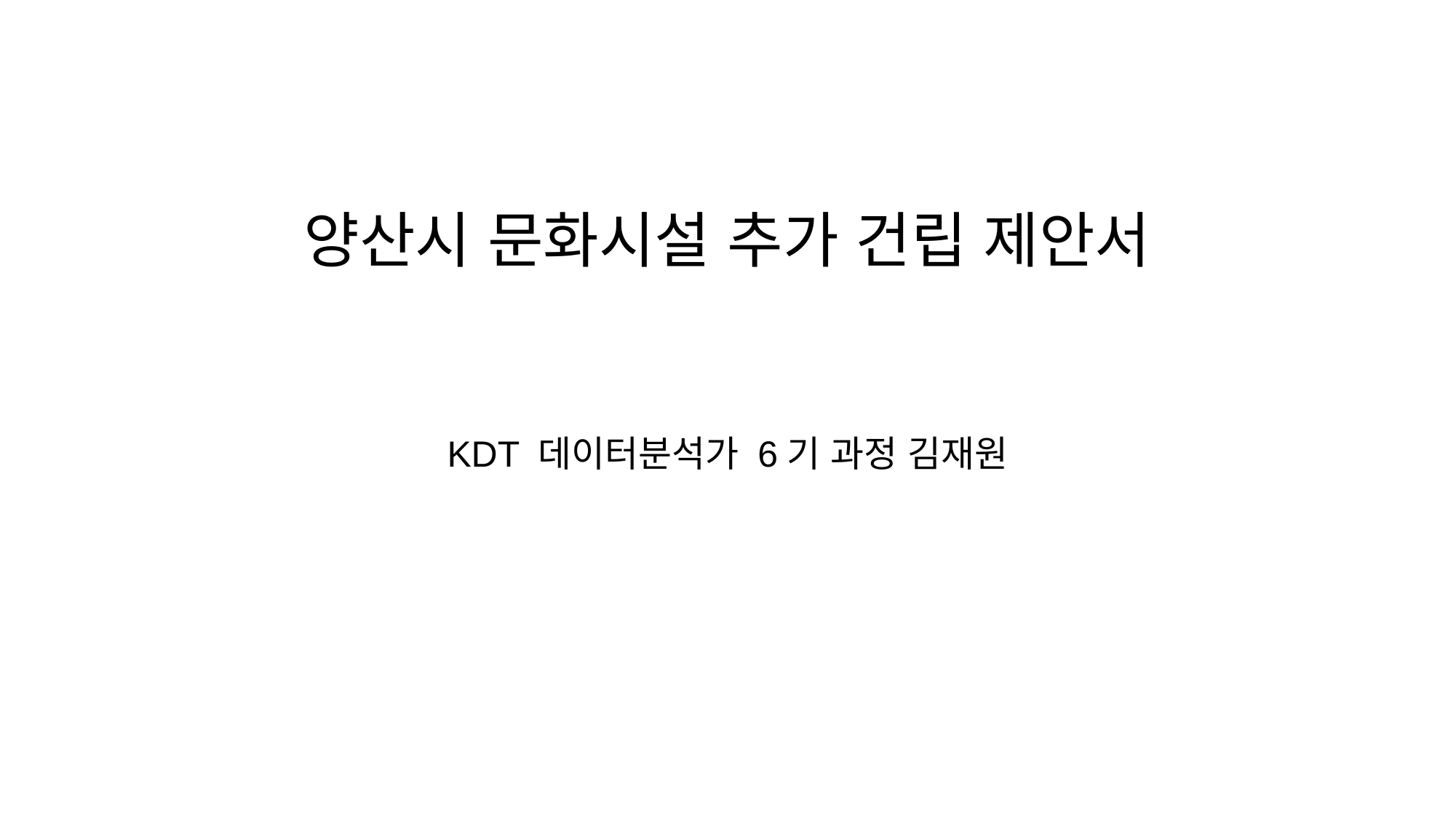

# 양산시 문화시설 추가 건립 제안서
KDT 데이터분석가 6기 과정 김재원